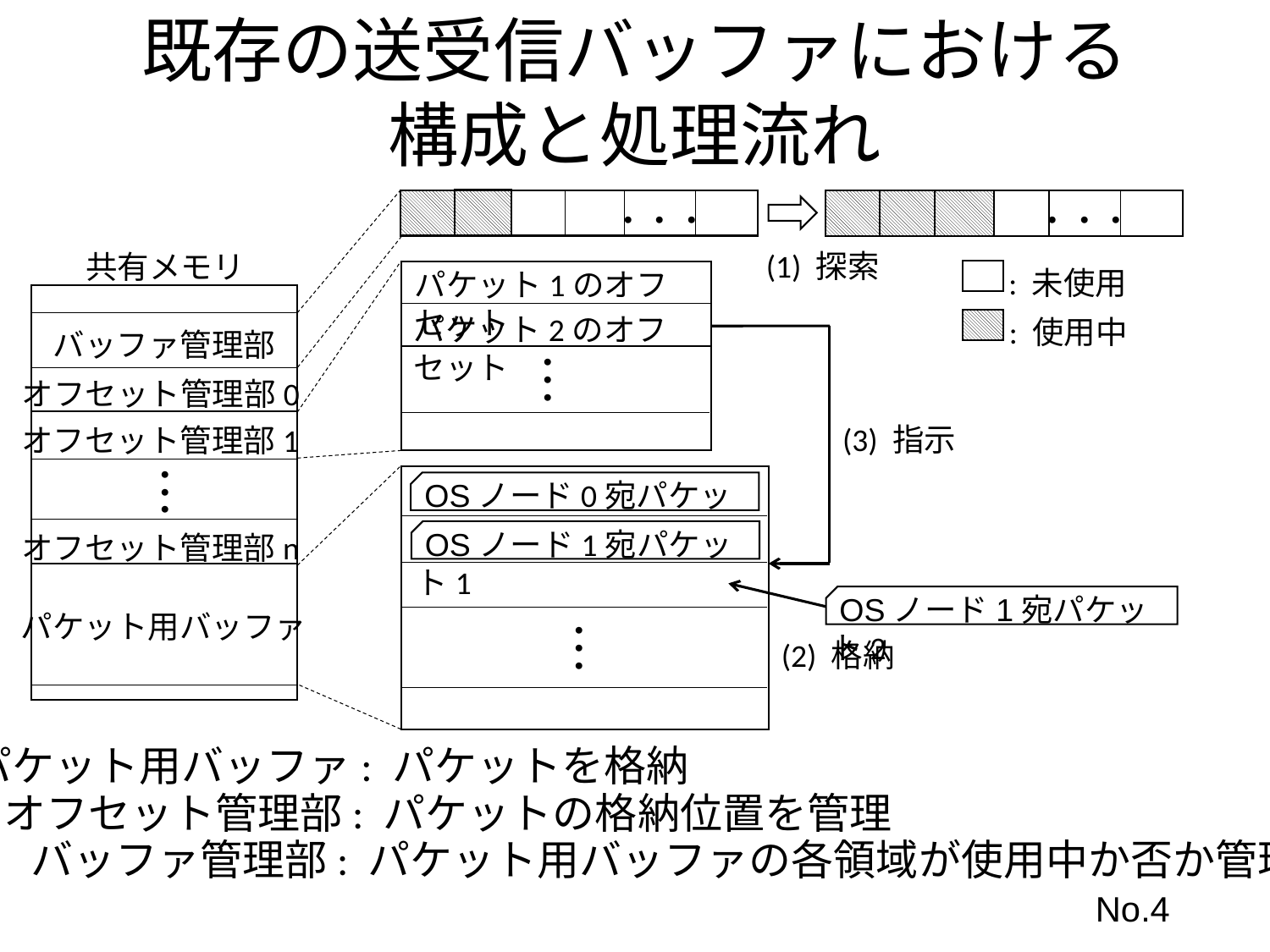

既存の送受信バッファにおける
構成と処理流れ

・・・

・・・

(1) 探索
共有メモリ
: 未使用
パケット1のオフセット

パケット2のオフセット
: 使用中

バッファ管理部
・
・
・
オフセット管理部0
(3) 指示

・
・
・
 OSノード0宛パケット1

 OSノード1宛パケット1

 OSノード1宛パケット2

パケット用バッファ
・
・
・
(2) 格納
オフセット管理部1
オフセット管理部n
パケット用バッファ: パケットを格納
オフセット管理部: パケットの格納位置を管理
バッファ管理部: パケット用バッファの各領域が使用中か否か管理
No.4